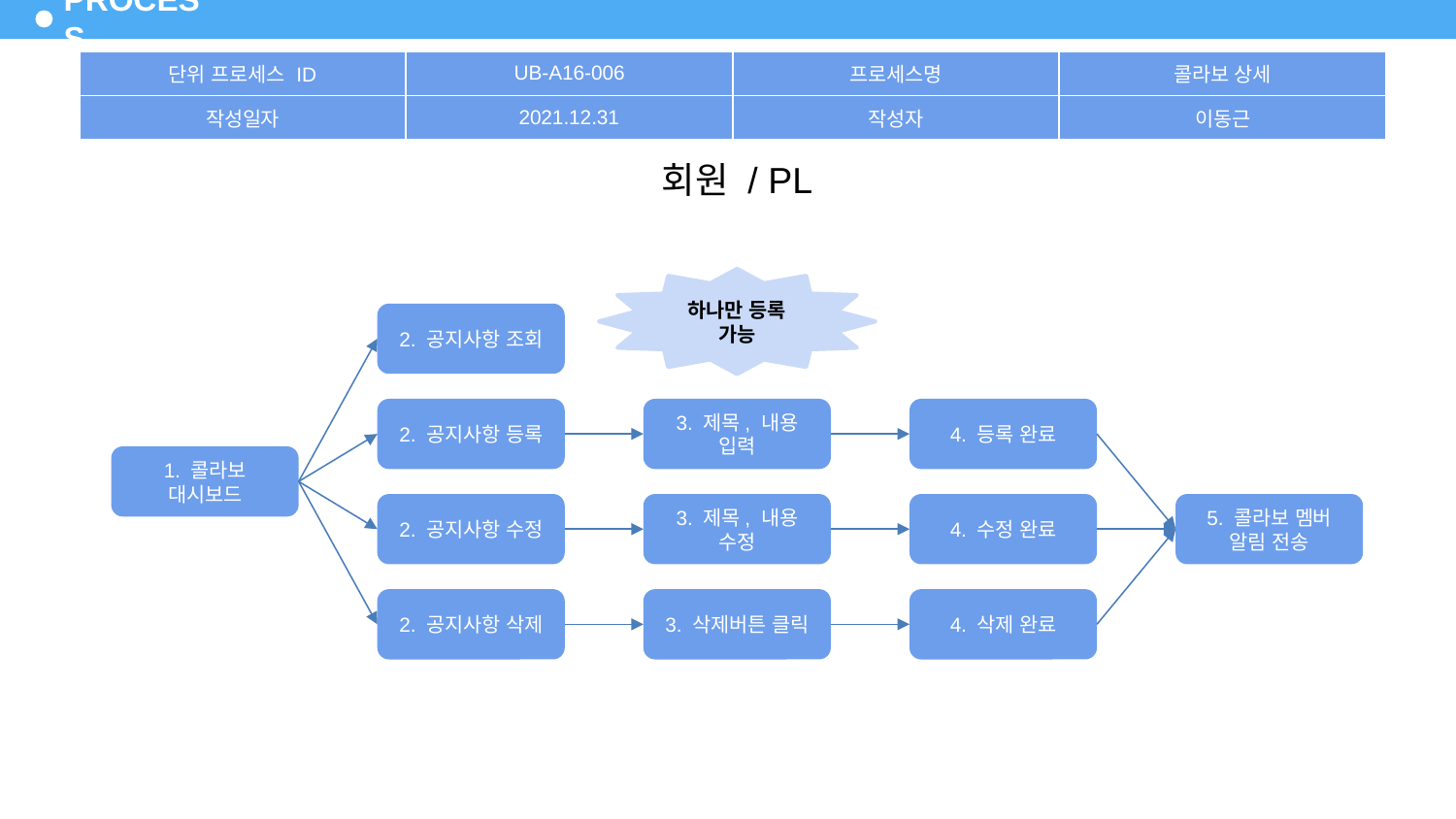

# PROCESS
| 단위 프로세스 ID | UB-A16-006 | 프로세스명 | 콜라보 상세 |
| --- | --- | --- | --- |
| 작성일자 | 2021.12.31 | 작성자 | 이동근 |
회원 / PL
하나만 등록 가능
2. 공지사항 조회
2. 공지사항 등록
3. 제목, 내용 입력
4. 등록 완료
1. 콜라보 대시보드
2. 공지사항 수정
3. 제목, 내용 수정
4. 수정 완료
5. 콜라보 멤버 알림 전송
2. 공지사항 삭제
3. 삭제버튼 클릭
4. 삭제 완료